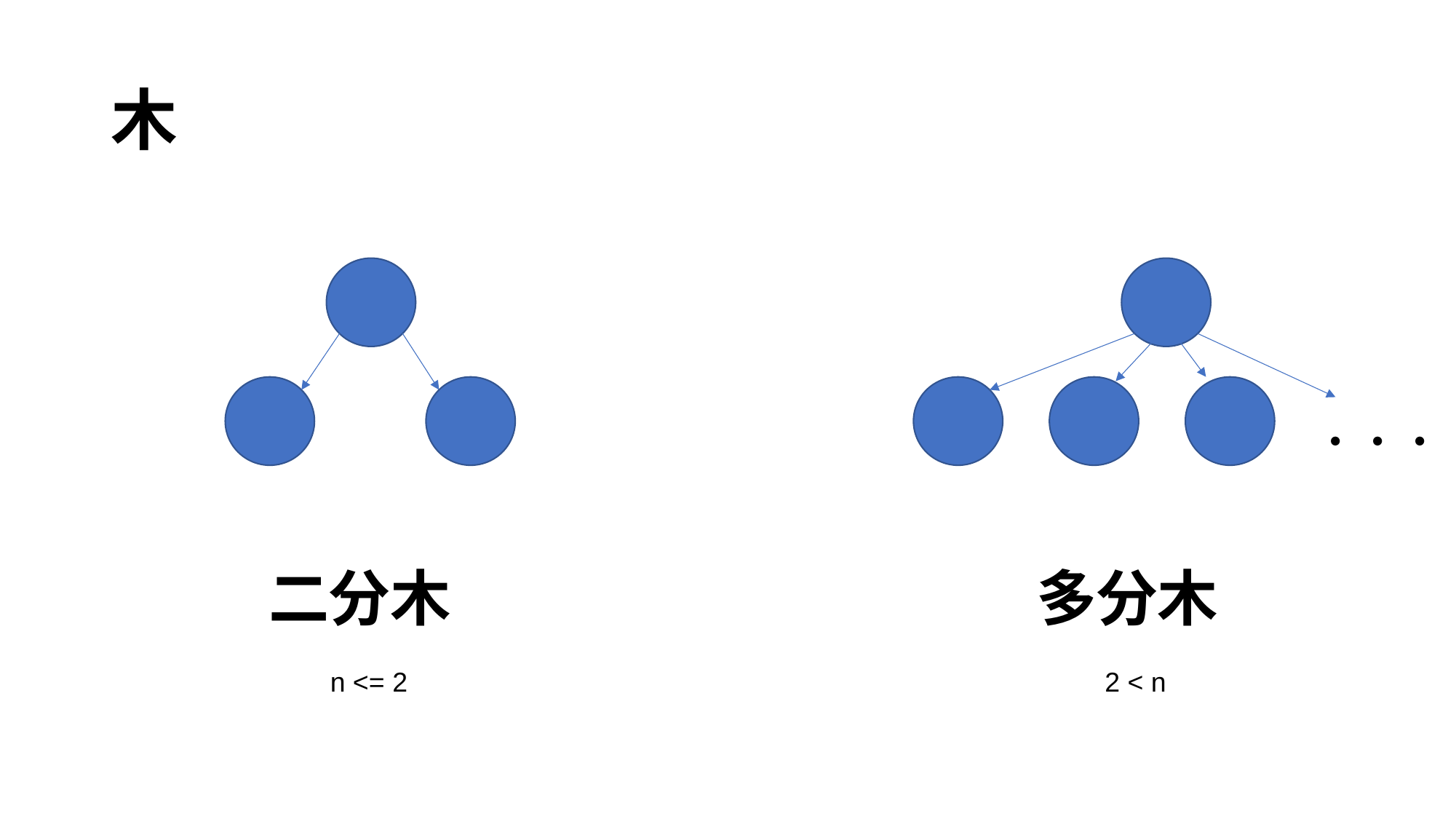

# 木

・・・
二分木
多分木
n <= 2
2 < n